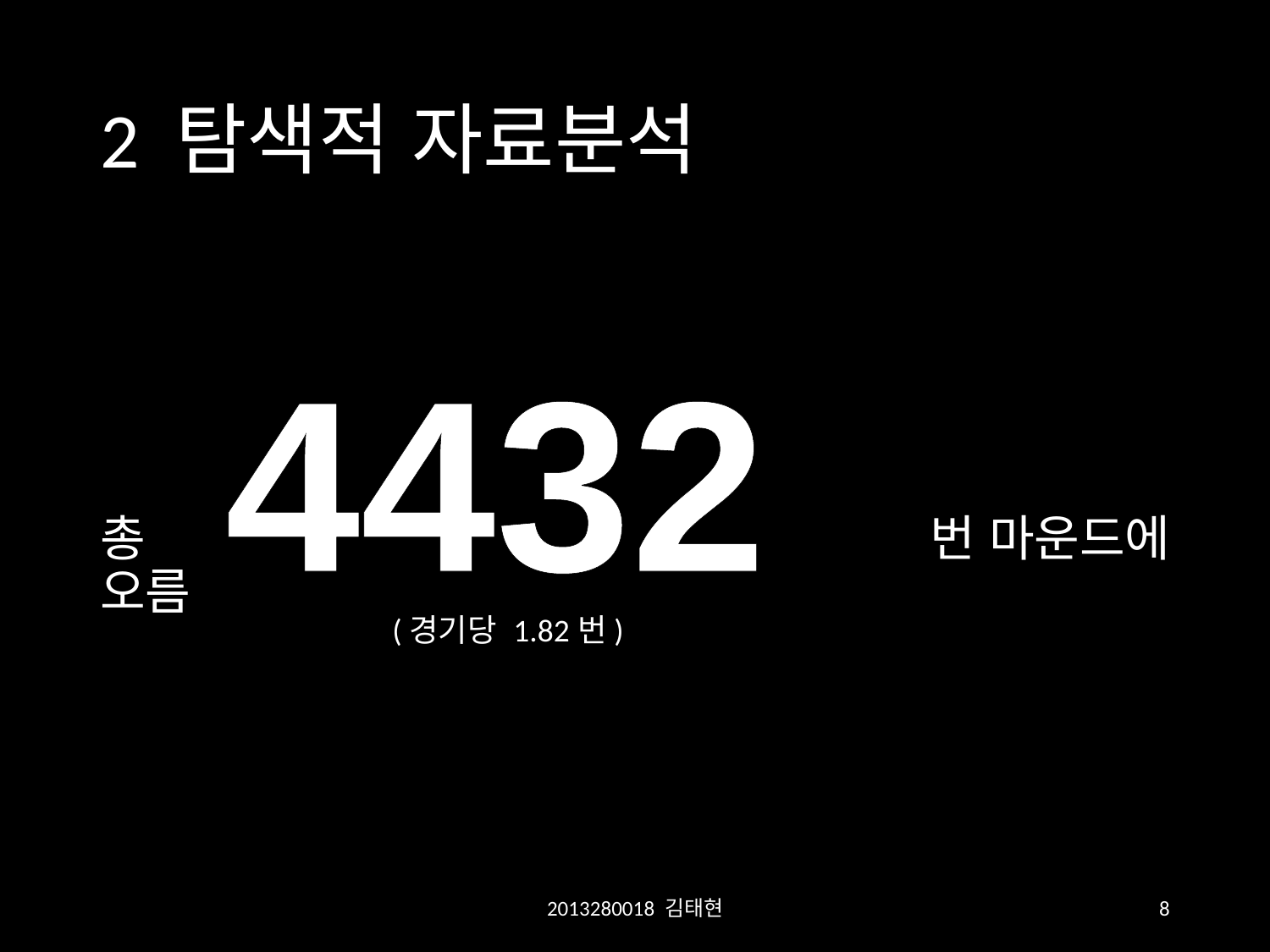

# 2 탐색적 자료분석
4432
총                                                         번 마운드에 오름
(경기당 1.82번)
2013280018 김태현
8